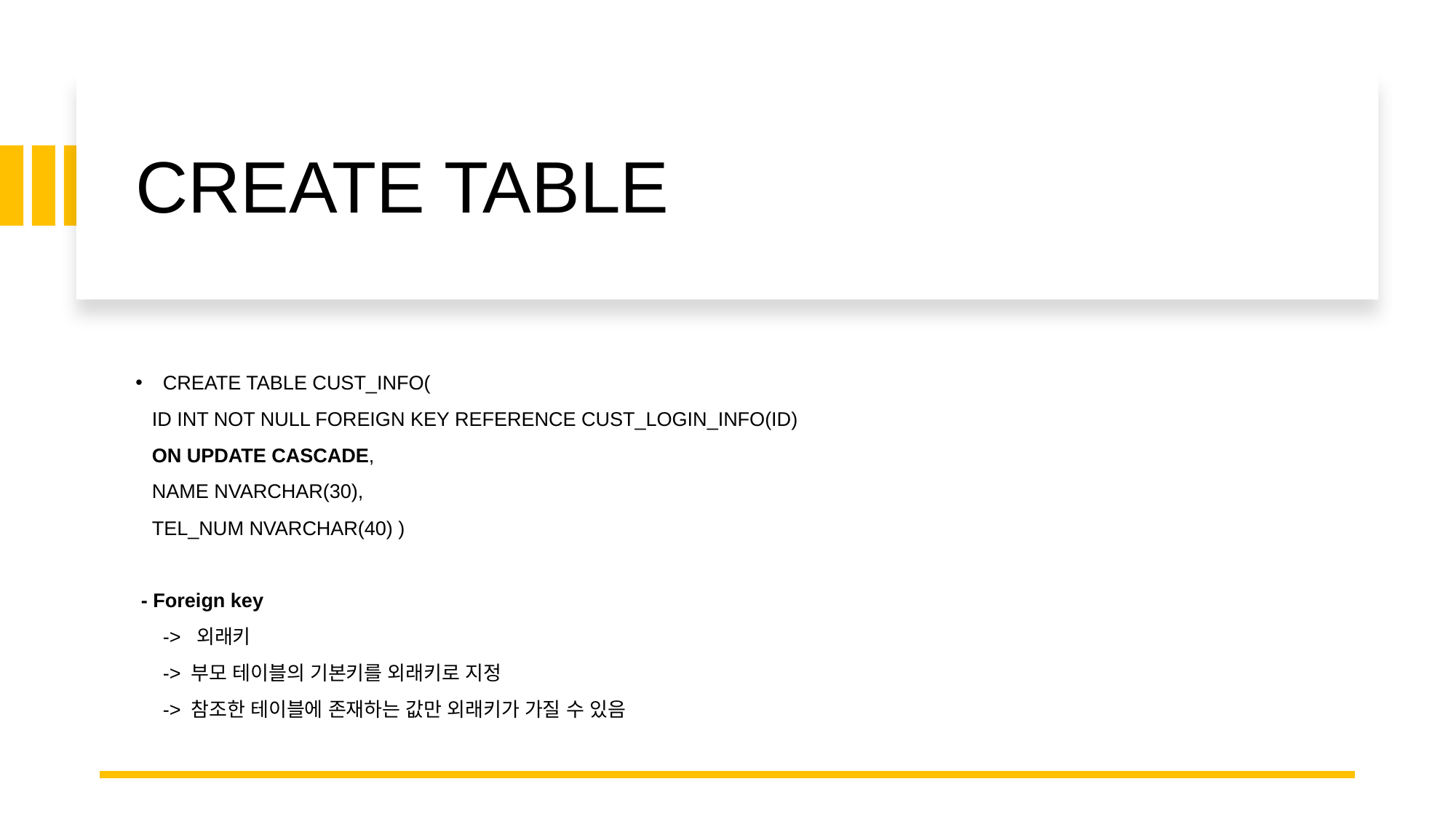

# CREATE TABLE

CREATE TABLE CUST_INFO(
   ID INT NOT NULL FOREIGN KEY REFERENCE CUST_LOGIN_INFO(ID)
   ON UPDATE CASCADE,
   NAME NVARCHAR(30),
   TEL_NUM NVARCHAR(40) )

 - Foreign key
     ->  외래키
     -> 부모 테이블의 기본키를 외래키로 지정
     -> 참조한 테이블에 존재하는 값만 외래키가 가질 수 있음